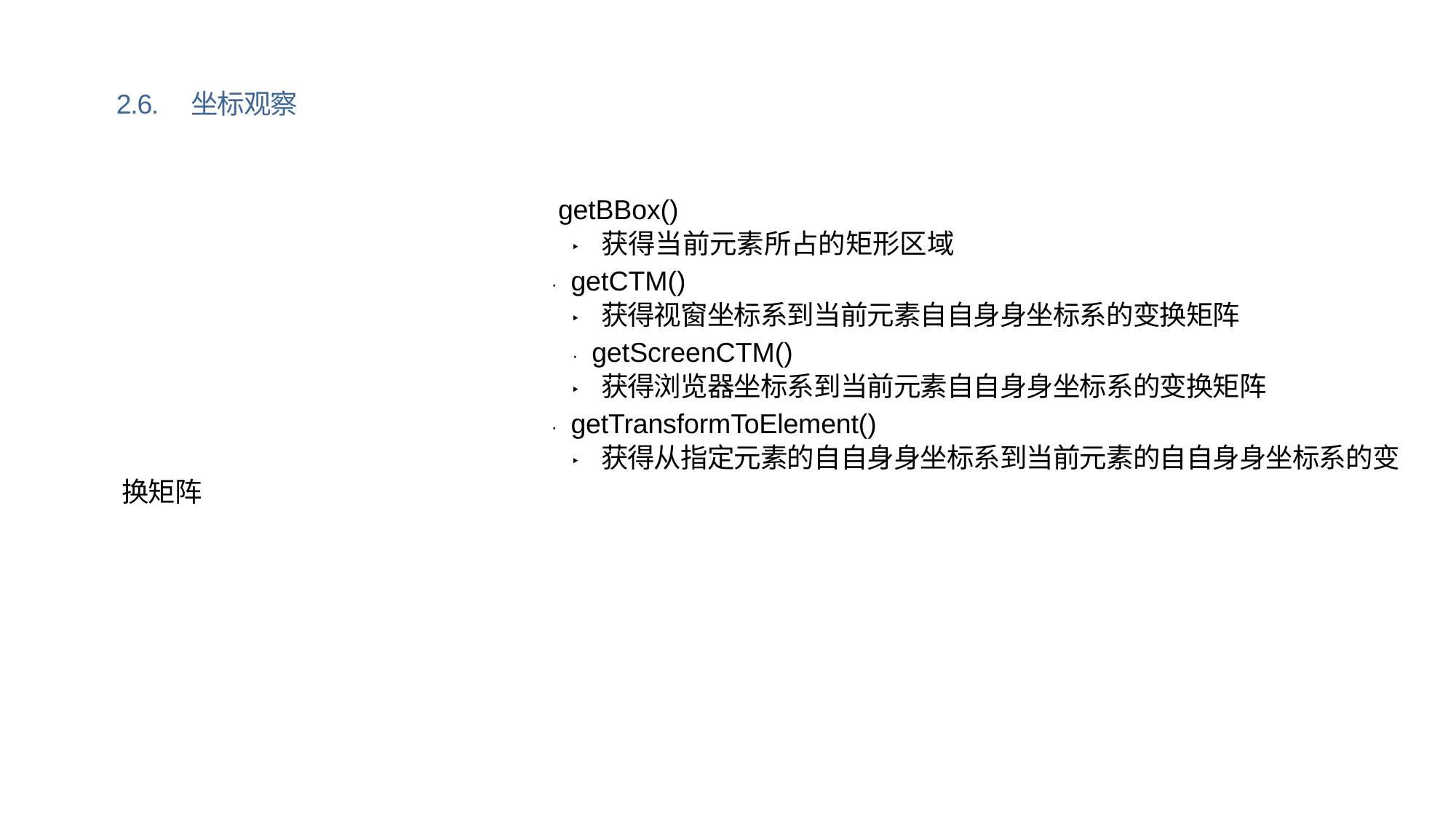

2.6.  坐标观察
 getBBox()
‣   获得当前元素所占的矩形区域

·  getCTM()
‣   获得视窗坐标系到当前元素⾃自⾝身坐标系的变换矩阵

·  getScreenCTM()
‣   获得浏览器坐标系到当前元素⾃自⾝身坐标系的变换矩阵

·  getTransformToElement()
‣   获得从指定元素的⾃自⾝身坐标系到当前元素的⾃自⾝身坐标系的变换矩阵